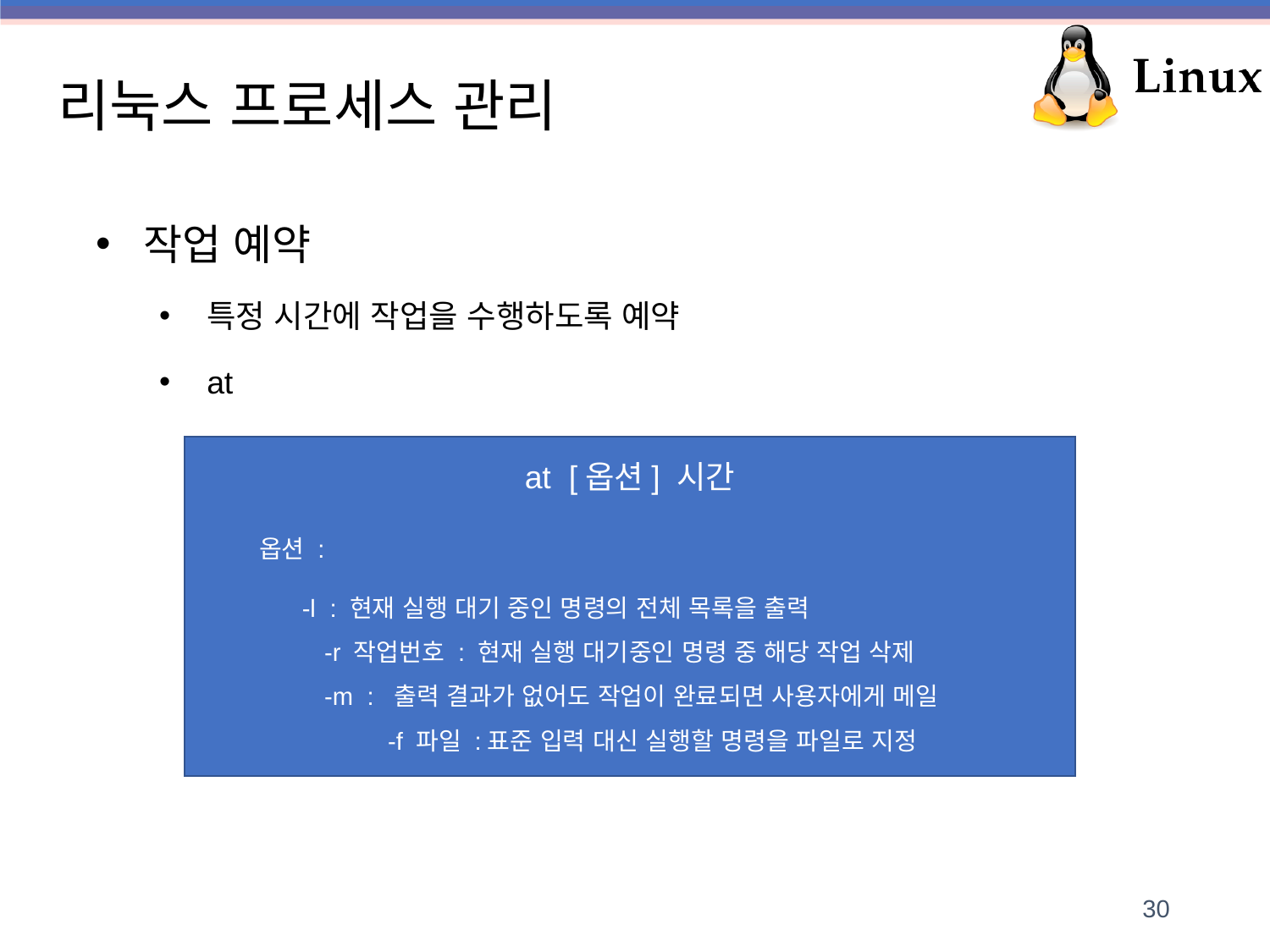

# 리눅스 프로세스 관리
작업 예약
특정 시간에 작업을 수행하도록 예약
at

at  [옵션] 시간

        옵션 :

               -l  : 현재 실행 대기 중인 명령의 전체 목록을 출력
-r 작업번호 : 현재 실행 대기중인 명령 중 해당 작업 삭제
-m  :  출력 결과가 없어도 작업이 완료되면 사용자에게 메일
	-f 파일 :표준 입력 대신 실행할 명령을 파일로 지정
30